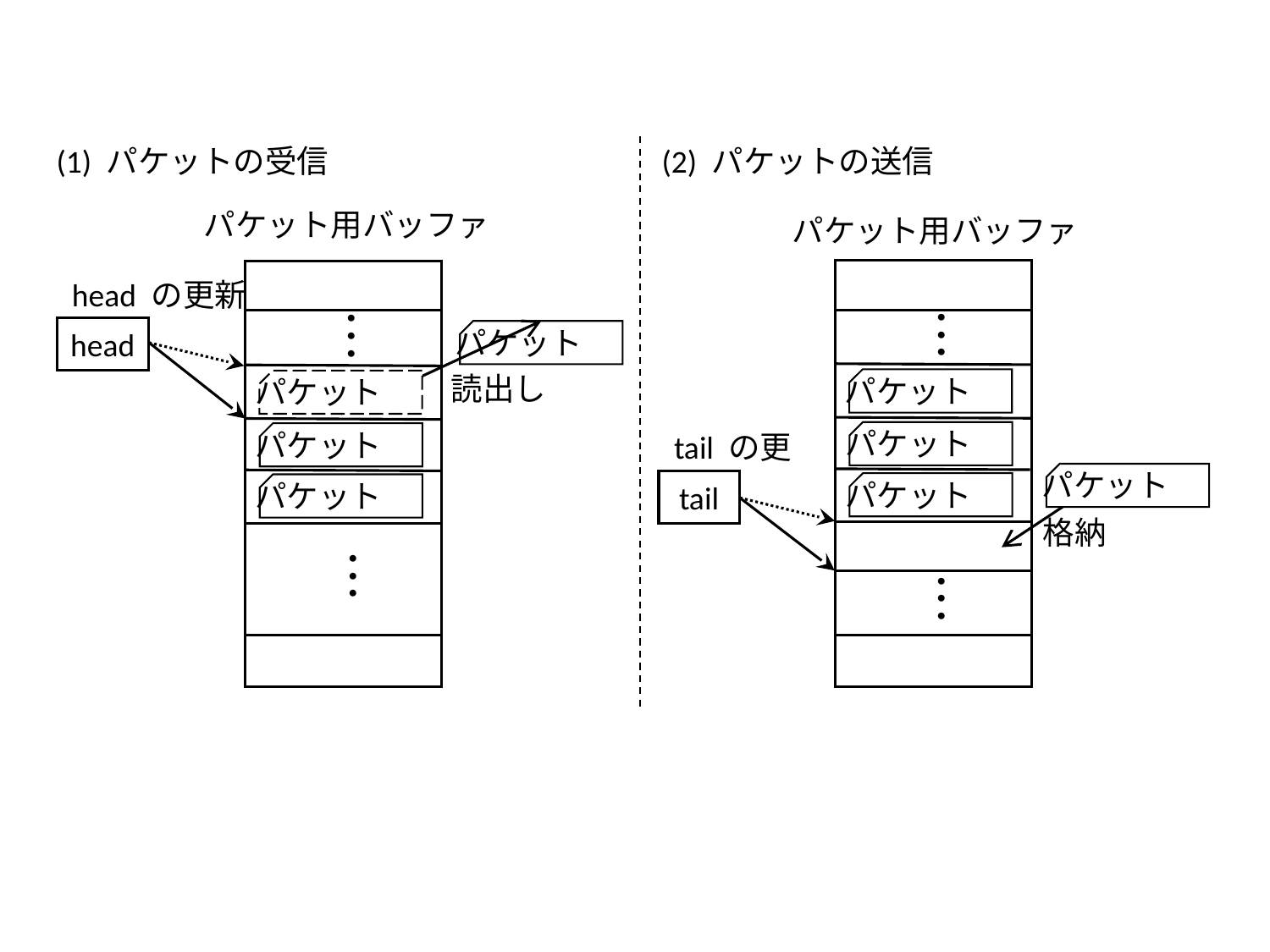

(2) パケットの送信
(1) パケットの受信
パケット用バッファ
パケット用バッファ

head の更新
・
・
・
・
・
・
パケット

head
 読出し
パケット

パケット

パケット

パケット

tail の更新
パケット

パケット

パケット

tail
 格納
・
・
・
・
・
・